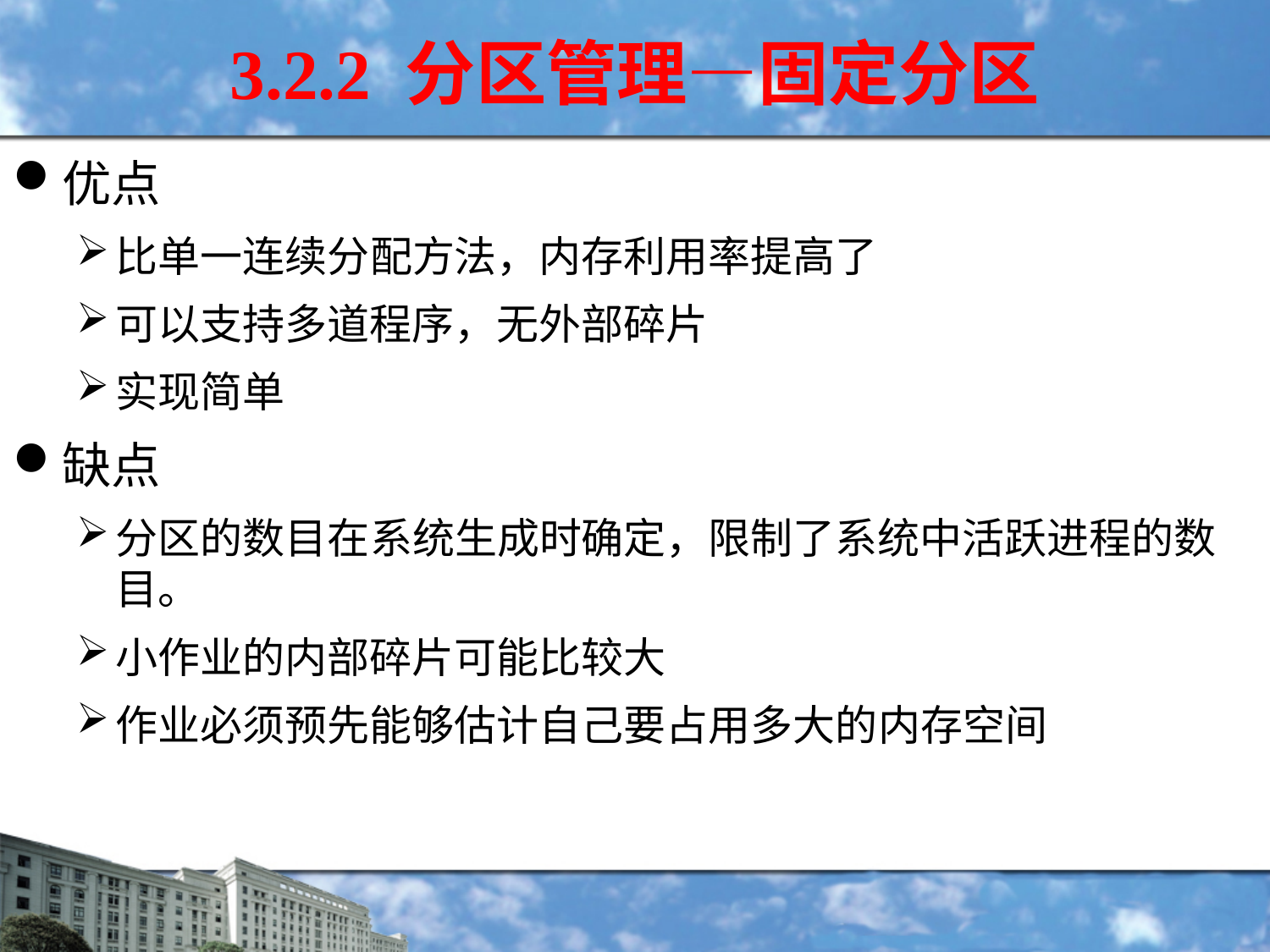

3.2.2 分区管理—固定分区
优点
比单一连续分配方法，内存利用率提高了
可以支持多道程序，无外部碎片
实现简单
缺点
分区的数目在系统生成时确定，限制了系统中活跃进程的数目。
小作业的内部碎片可能比较大
作业必须预先能够估计自己要占用多大的内存空间